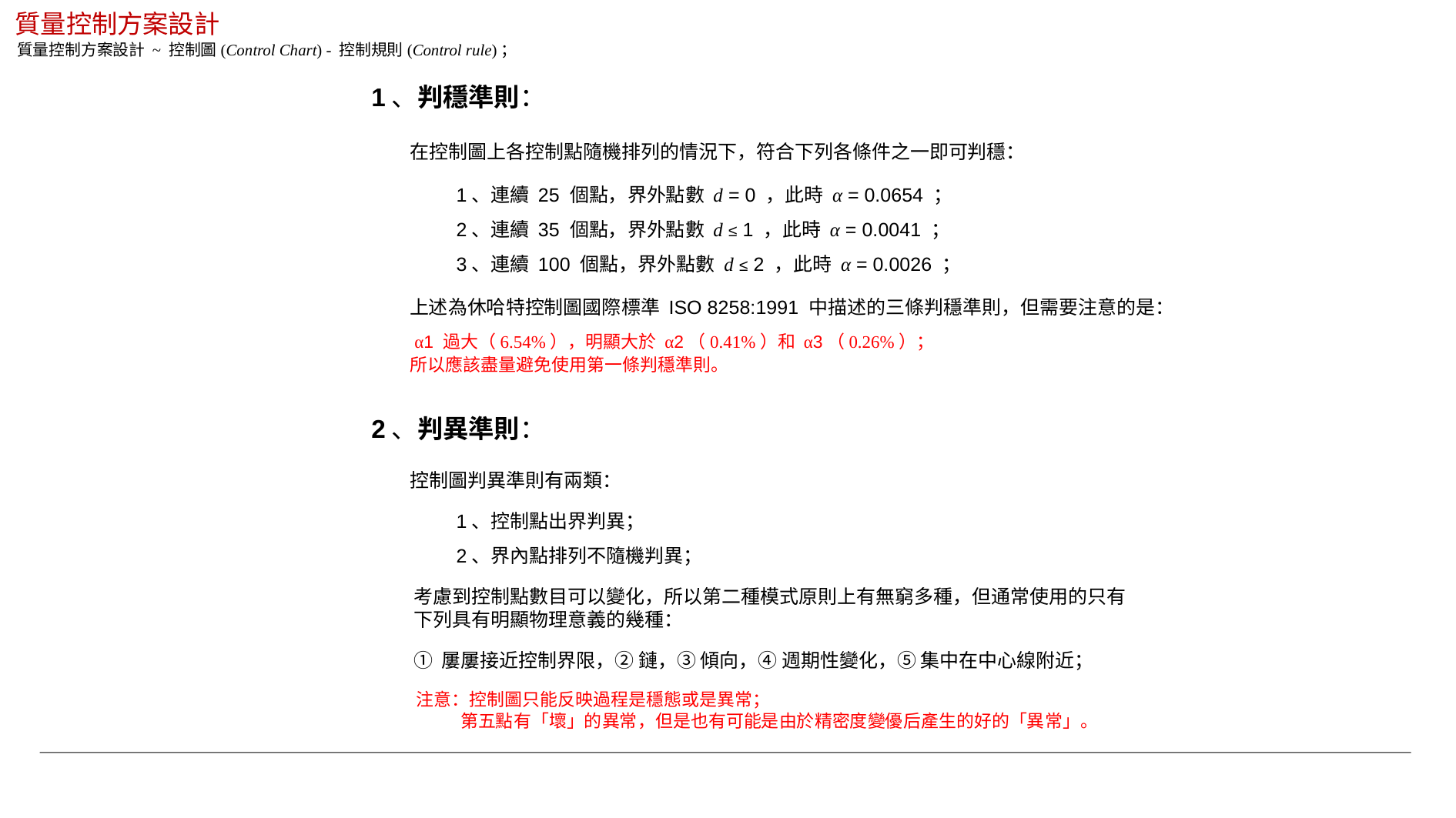

質量控制方案設計
質量控制方案設計 ~ 控制圖(Control Chart) - 控制規則(Control rule)；
1、判穩準則：
       在控制圖上各控制點隨機排列的情況下，符合下列各條件之一即可判穩：
               1、連續 25 個點，界外點數 d = 0 ，此時 α = 0.0654 ；
               2、連續 35 個點，界外點數 d ≤ 1 ，此時 α = 0.0041 ；
               3、連續 100 個點，界外點數 d ≤ 2 ，此時 α = 0.0026 ；
       上述為休哈特控制圖國際標準 ISO 8258:1991 中描述的三條判穩準則，但需要注意的是：
        α1 過大（6.54%），明顯大於 α2（0.41%）和 α3（0.26%）；
        所以應該盡量避免使用第一條判穩準則。
2、判異準則：
       控制圖判異準則有兩類：
               1、控制點出界判異；
               2、界內點排列不隨機判異；
        考慮到控制點數目可以變化，所以第二種模式原則上有無窮多種，但通常使用的只有
        下列具有明顯物理意義的幾種：
         ① 屢屢接近控制界限，② 鏈，③ 傾向，④ 週期性變化，⑤ 集中在中心線附近；
        注意：控制圖只能反映過程是穩態或是異常；
                   第五點有「壞」的異常，但是也有可能是由於精密度變優后產生的好的「異常」。